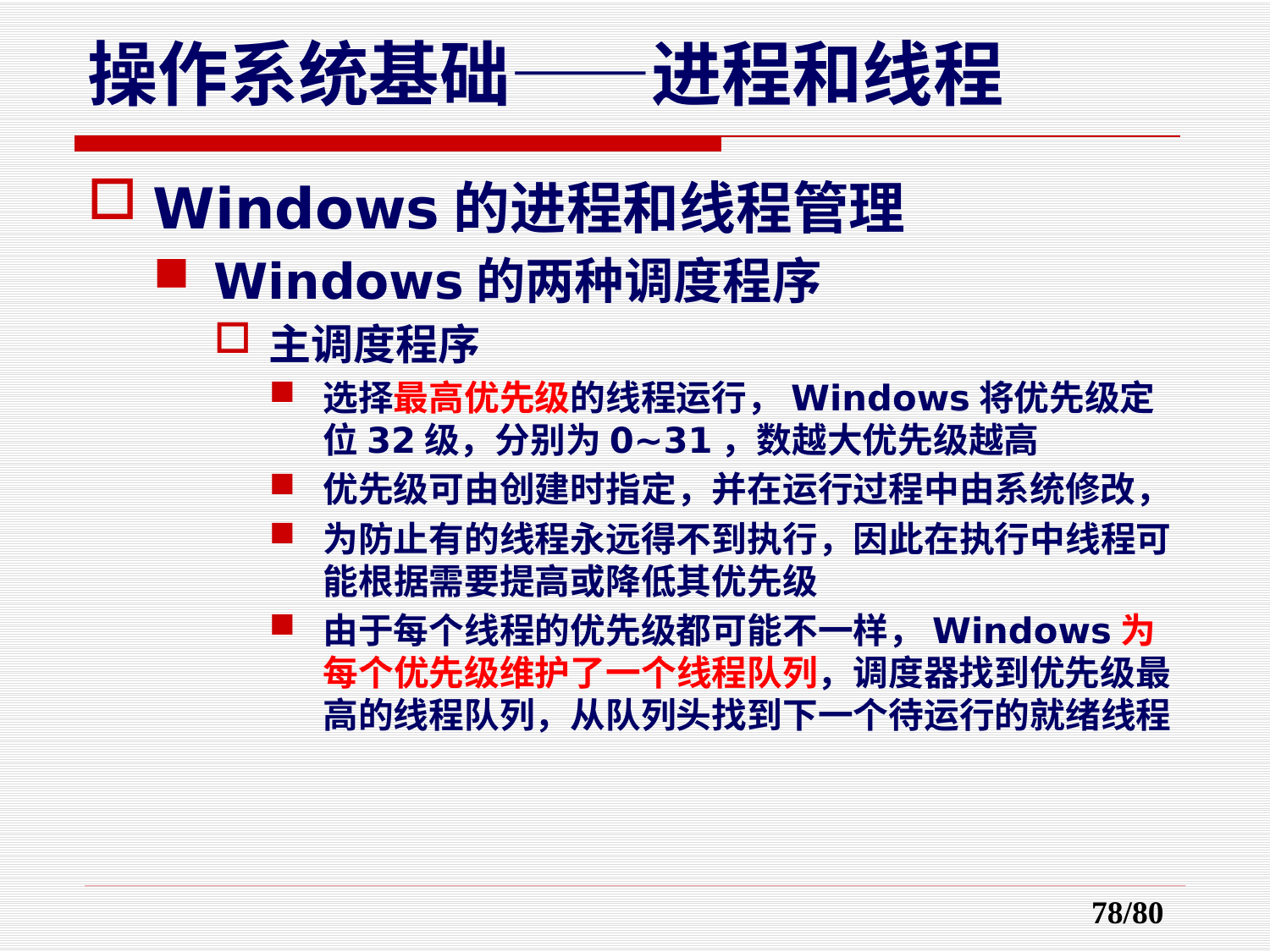

操作系统基础——进程和线程
Windows的进程和线程管理
Windows的两种调度程序
主调度程序
选择最高优先级的线程运行，Windows将优先级定位32级，分别为0~31，数越大优先级越高
优先级可由创建时指定，并在运行过程中由系统修改，
为防止有的线程永远得不到执行，因此在执行中线程可能根据需要提高或降低其优先级
由于每个线程的优先级都可能不一样，Windows为每个优先级维护了一个线程队列，调度器找到优先级最高的线程队列，从队列头找到下一个待运行的就绪线程